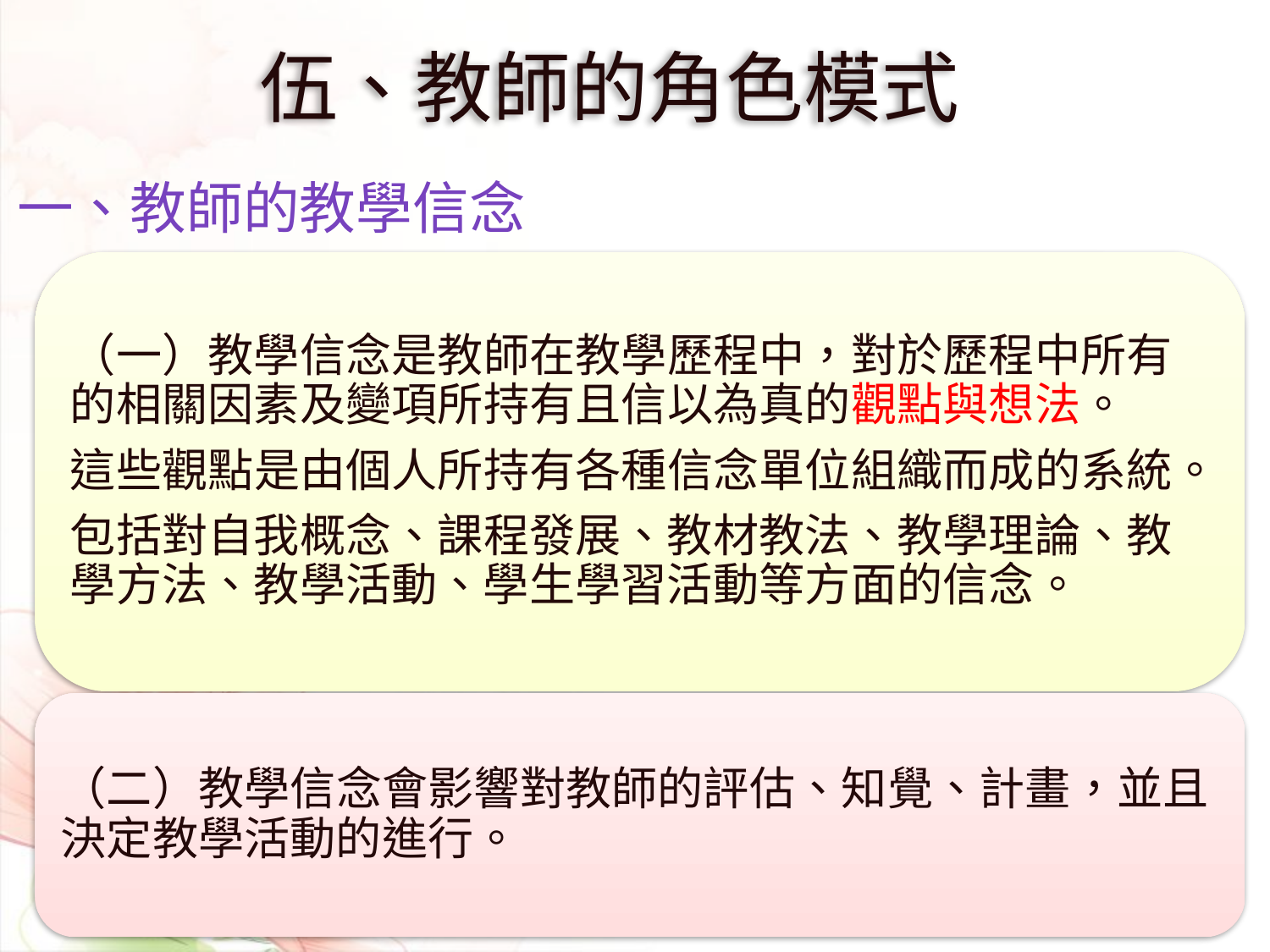

# 伍、教師的角色模式
一、教師的教學信念
（一）教學信念是教師在教學歷程中，對於歷程中所有的相關因素及變項所持有且信以為真的觀點與想法。
這些觀點是由個人所持有各種信念單位組織而成的系統。
包括對自我概念、課程發展、教材教法、教學理論、教學方法、教學活動、學生學習活動等方面的信念。
（二）教學信念會影響對教師的評估、知覺、計畫，並且決定教學活動的進行。